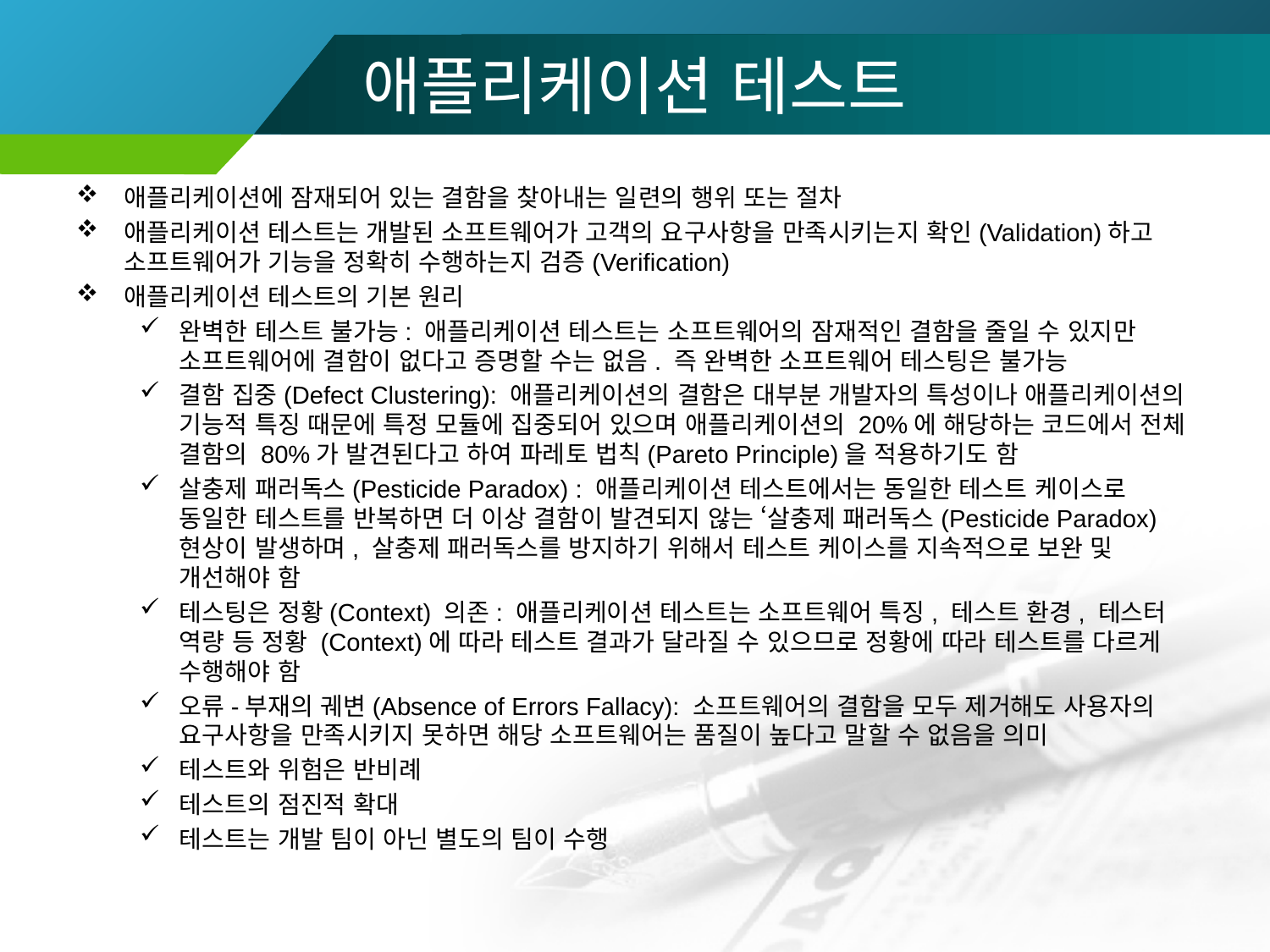

# 애플리케이션 테스트
애플리케이션에 잠재되어 있는 결함을 찾아내는 일련의 행위 또는 절차
애플리케이션 테스트는 개발된 소프트웨어가 고객의 요구사항을 만족시키는지 확인(Validation)하고 소프트웨어가 기능을 정확히 수행하는지 검증(Verification)
애플리케이션 테스트의 기본 원리
완벽한 테스트 불가능: 애플리케이션 테스트는 소프트웨어의 잠재적인 결함을 줄일 수 있지만 소프트웨어에 결함이 없다고 증명할 수는 없음. 즉 완벽한 소프트웨어 테스팅은 불가능
결함 집중(Defect Clustering): 애플리케이션의 결함은 대부분 개발자의 특성이나 애플리케이션의 기능적 특징 때문에 특정 모듈에 집중되어 있으며 애플리케이션의 20%에 해당하는 코드에서 전체 결함의 80%가 발견된다고 하여 파레토 법칙(Pareto Principle)을 적용하기도 함
살충제 패러독스(Pesticide Paradox) : 애플리케이션 테스트에서는 동일한 테스트 케이스로 동일한 테스트를 반복하면 더 이상 결함이 발견되지 않는 ‘살충제 패러독스(Pesticide Paradox)현상이 발생하며, 살충제 패러독스를 방지하기 위해서 테스트 케이스를 지속적으로 보완 및 개선해야 함
테스팅은 정황(Context) 의존: 애플리케이션 테스트는 소프트웨어 특징, 테스트 환경, 테스터 역량 등 정황 (Context)에 따라 테스트 결과가 달라질 수 있으므로 정황에 따라 테스트를 다르게 수행해야 함
오류-부재의 궤변(Absence of Errors Fallacy): 소프트웨어의 결함을 모두 제거해도 사용자의 요구사항을 만족시키지 못하면 해당 소프트웨어는 품질이 높다고 말할 수 없음을 의미
테스트와 위험은 반비례
테스트의 점진적 확대
테스트는 개발 팀이 아닌 별도의 팀이 수행